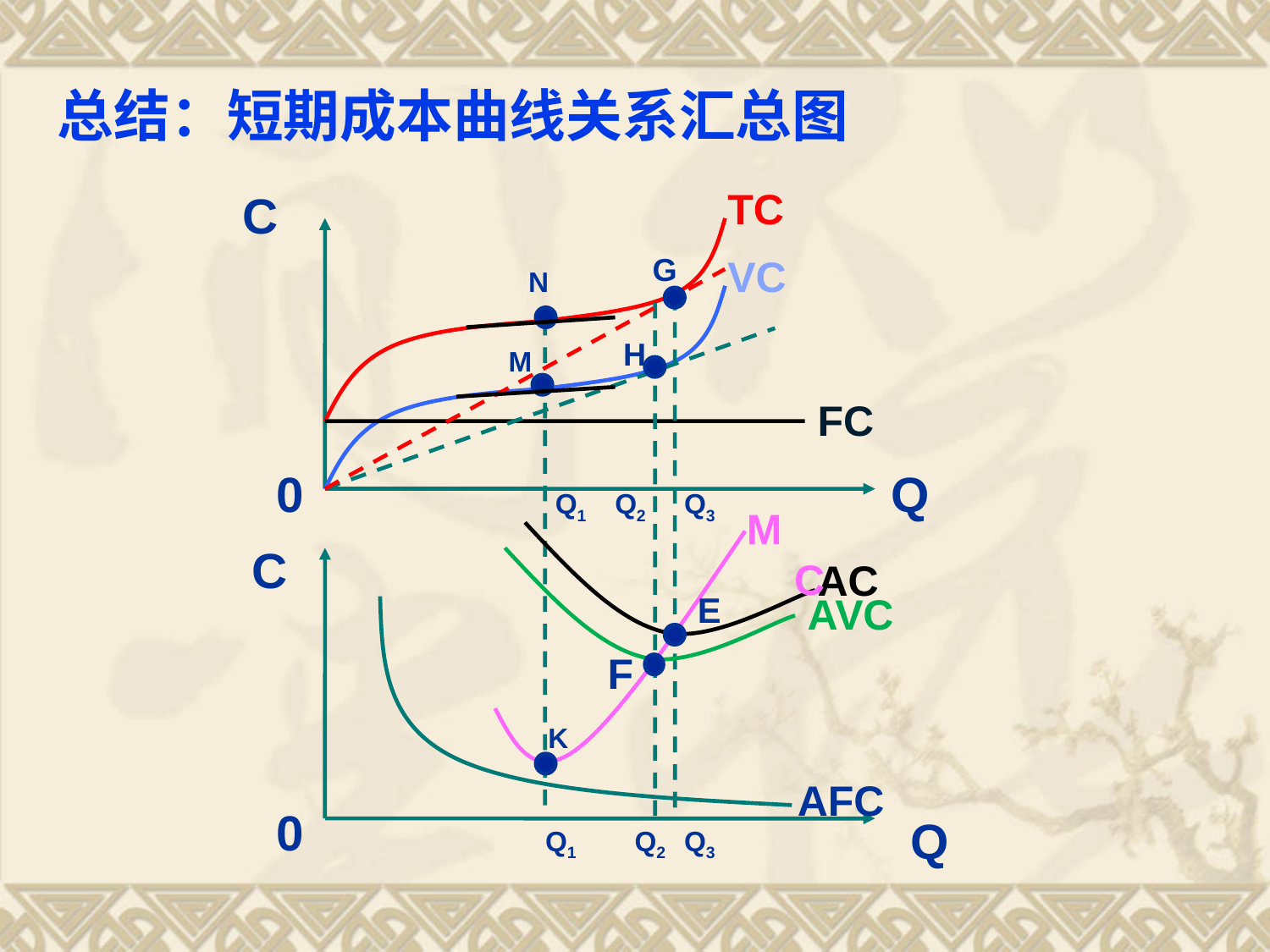

总结：短期成本曲线关系汇总图
TC
C

VC
G
N

H
M

FC

0
Q
Q1
Q2
Q3

MC

C

AC

E
AVC

F

K

AFC
0
Q
Q1
Q2
Q3